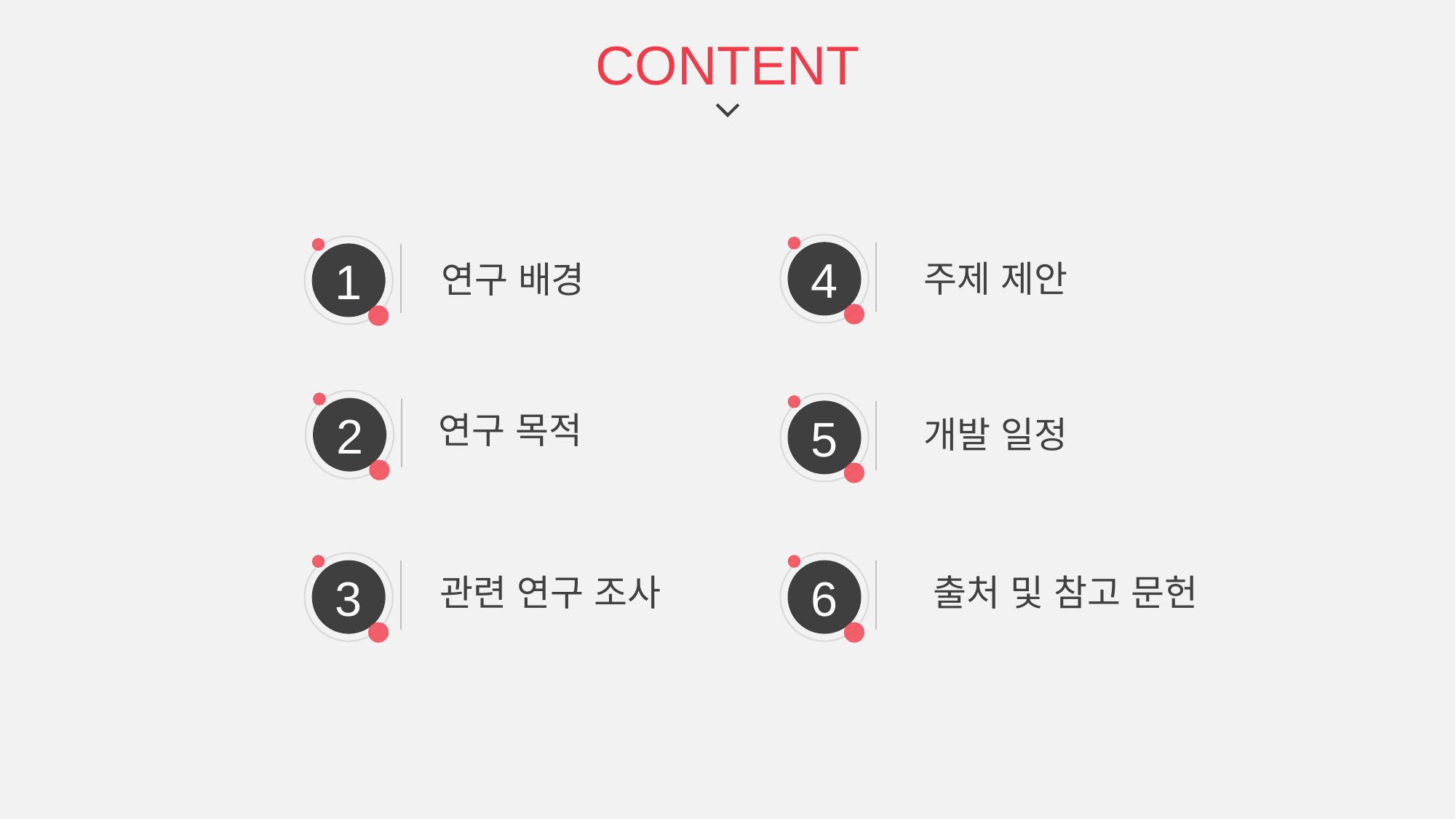

CONTENT

4

1

연구 배경
주제 제안

2

5

연구 목적
개발 일정

3

6

관련 연구 조사
출처 및 참고 문헌